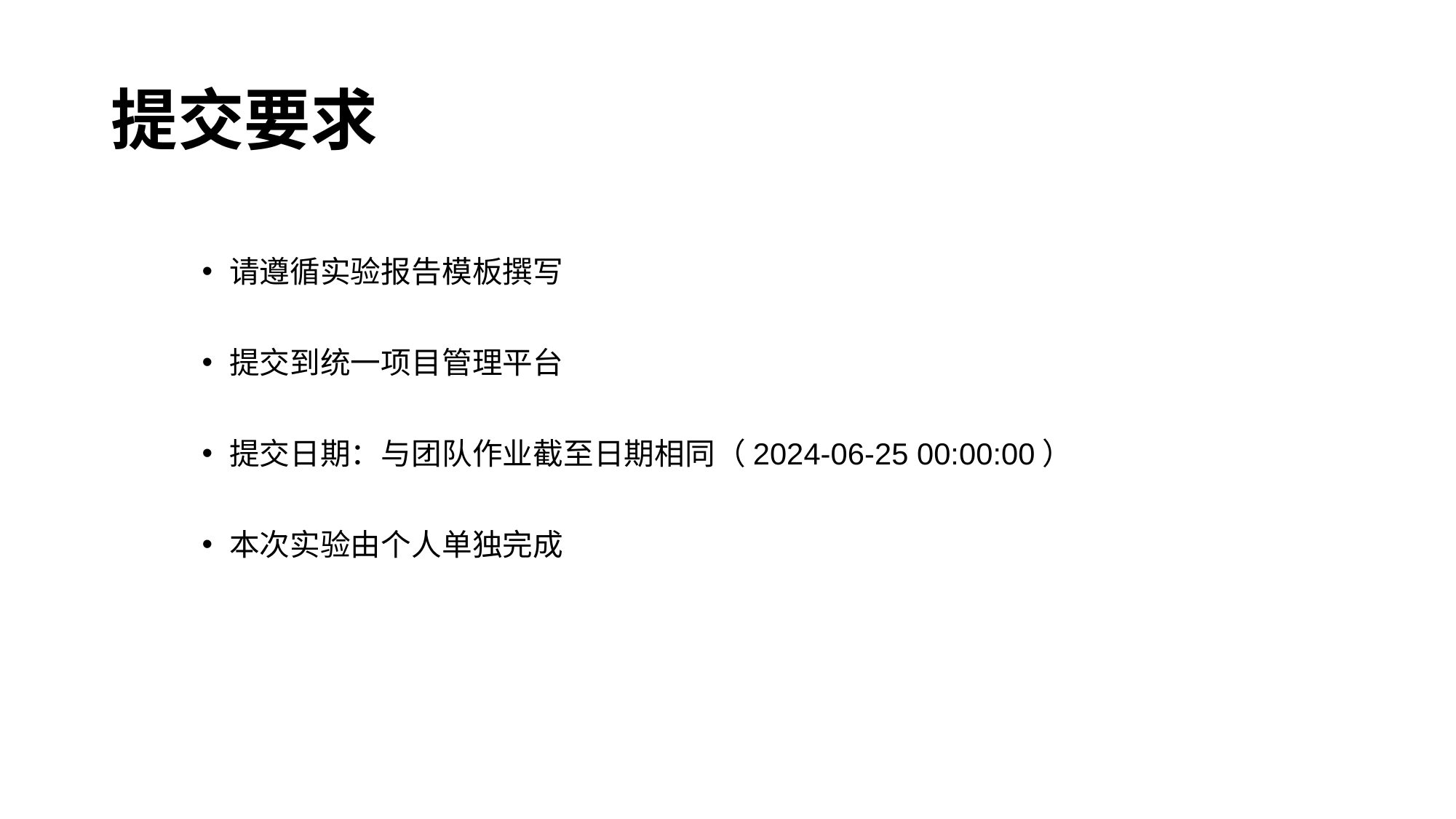

# 提交要求
请遵循实验报告模板撰写
提交到统一项目管理平台
提交日期：与团队作业截至日期相同（2024-06-25 00:00:00）
本次实验由个人单独完成
7